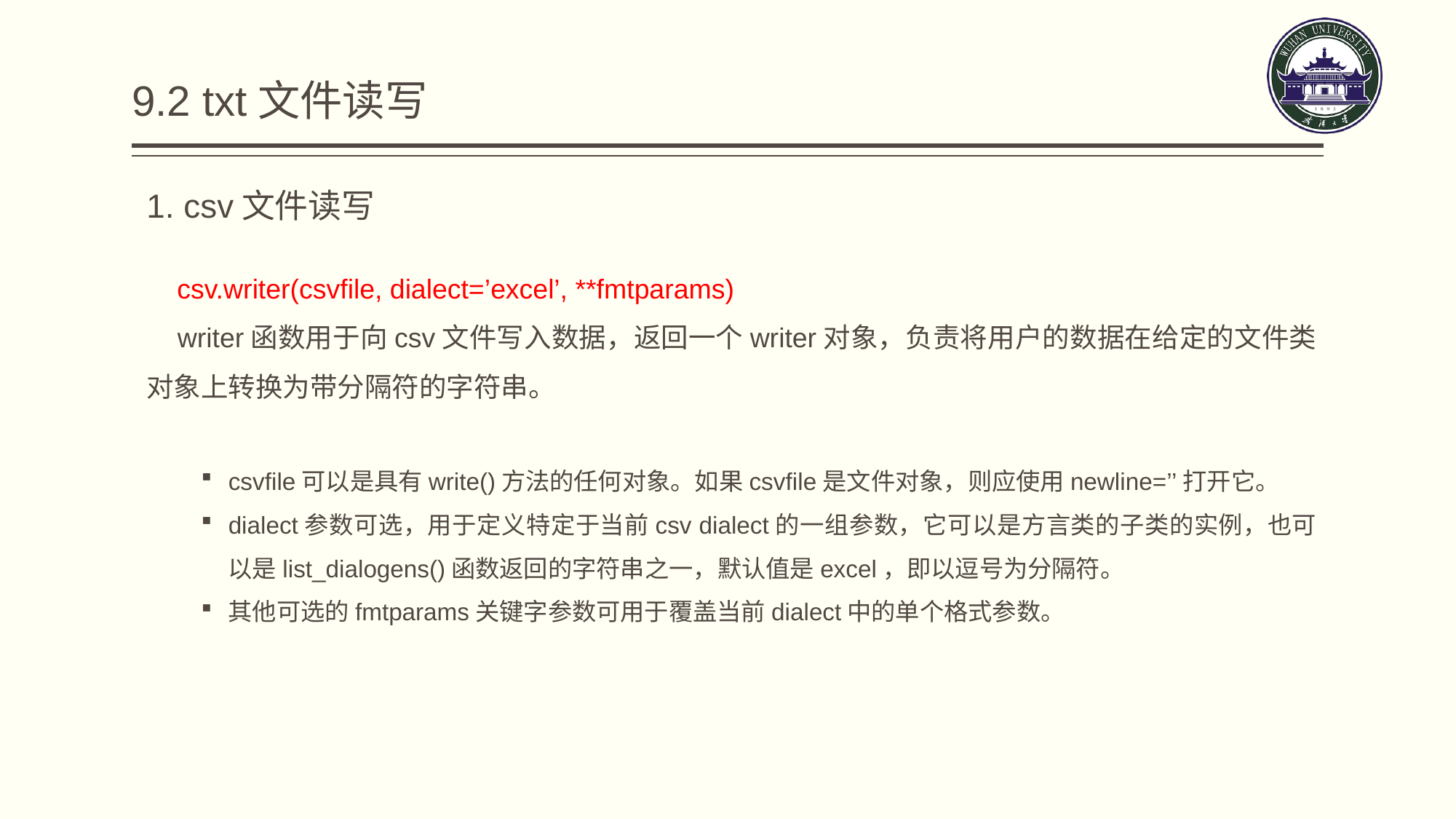

9.2 txt文件读写
1. csv文件读写
    csv.writer(csvfile, dialect=’excel’, **fmtparams)
    writer函数用于向csv文件写入数据，返回一个writer对象，负责将用户的数据在给定的文件类对象上转换为带分隔符的字符串。

csvfile可以是具有write()方法的任何对象。如果csvfile是文件对象，则应使用newline=’’打开它。
dialect参数可选，用于定义特定于当前csv dialect的一组参数，它可以是方言类的子类的实例，也可以是list_dialogens()函数返回的字符串之一，默认值是excel，即以逗号为分隔符。
其他可选的fmtparams关键字参数可用于覆盖当前dialect中的单个格式参数。